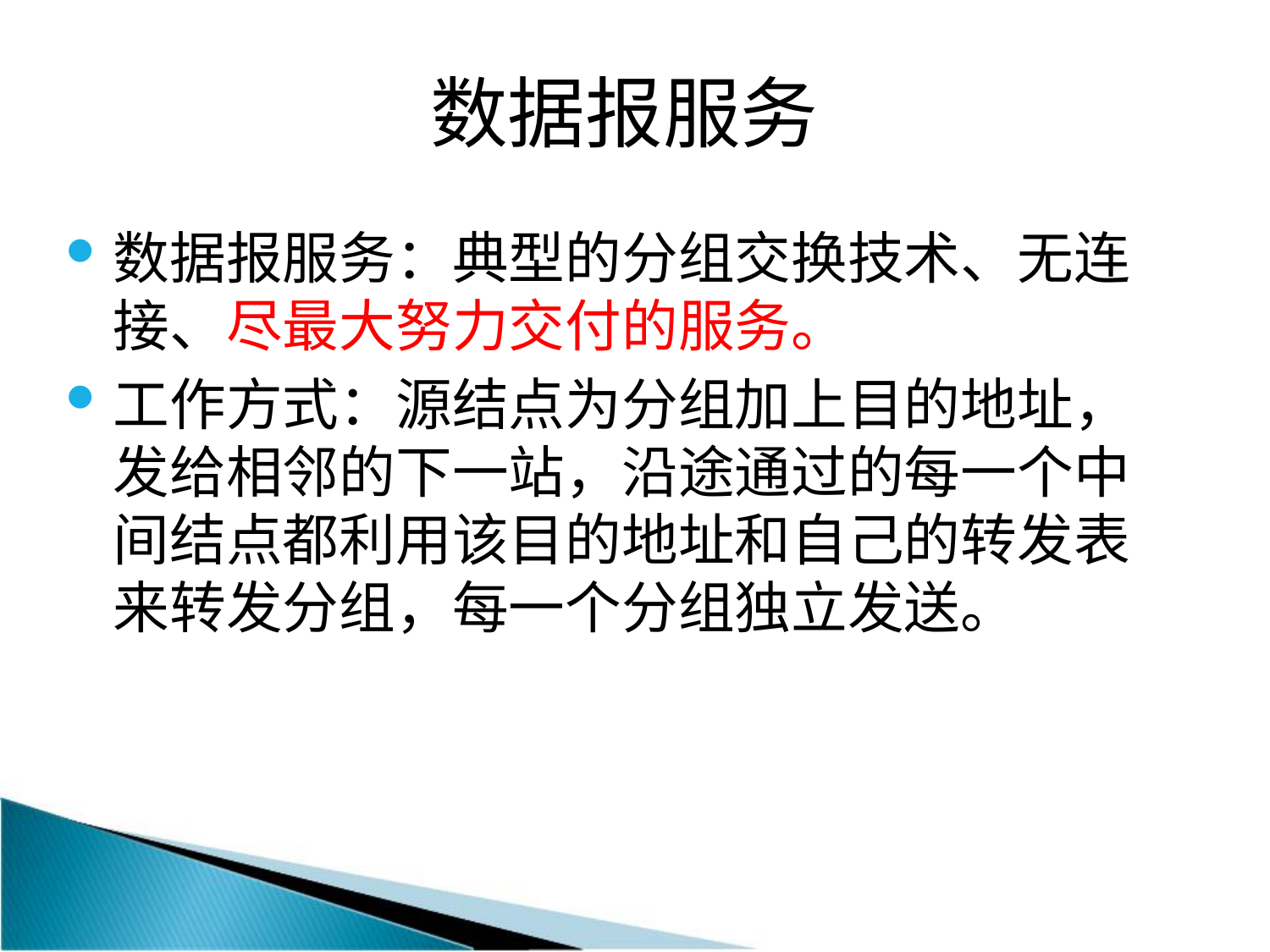

# 数据报服务
数据报服务：典型的分组交换技术、无连接、尽最大努力交付的服务。
工作方式：源结点为分组加上目的地址，发给相邻的下一站，沿途通过的每一个中间结点都利用该目的地址和自己的转发表来转发分组，每一个分组独立发送。